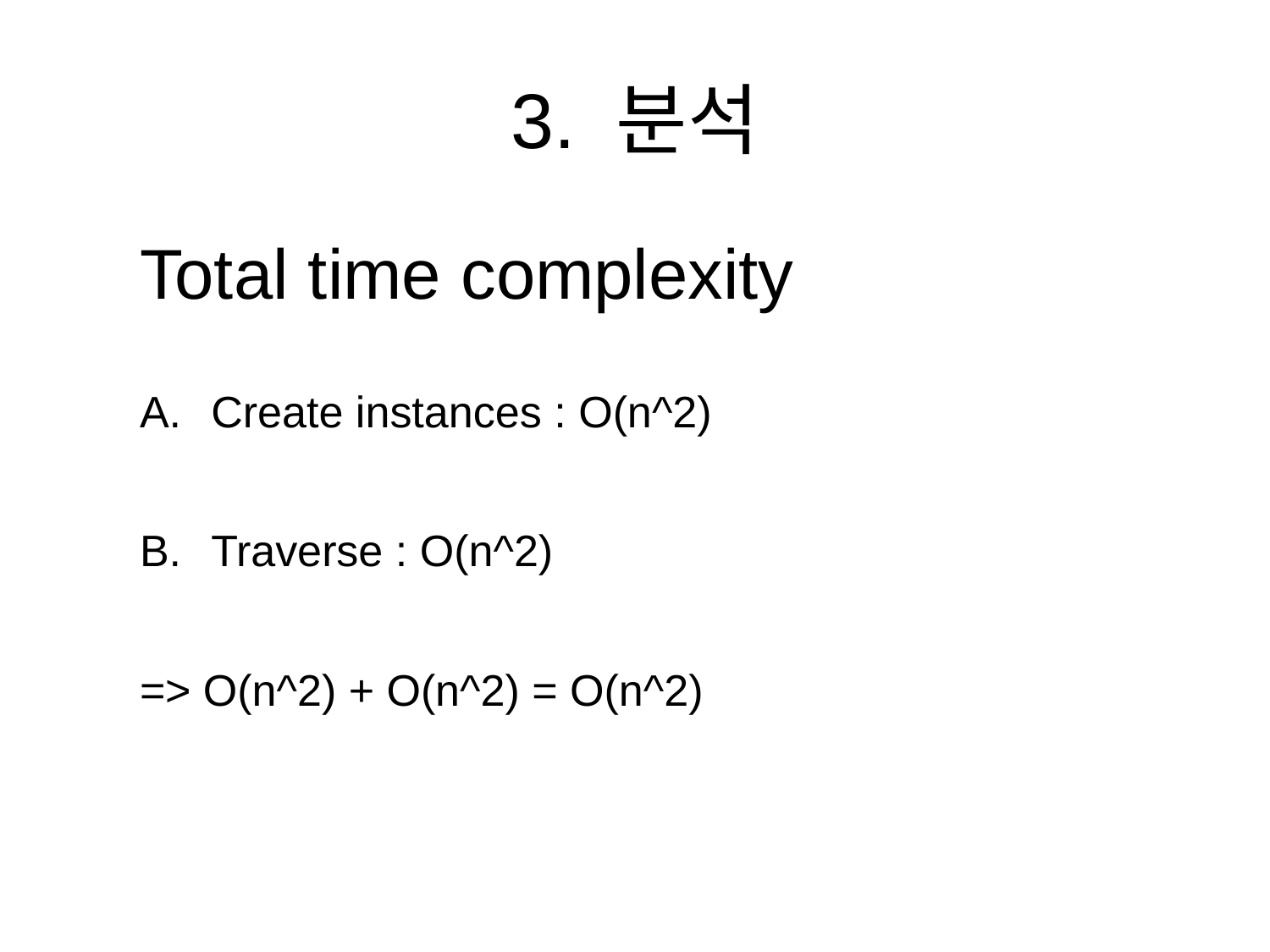

# 3. 분석
Total time complexity

Create instances : O(n^2)

Traverse : O(n^2)

=> O(n^2) + O(n^2) = O(n^2)